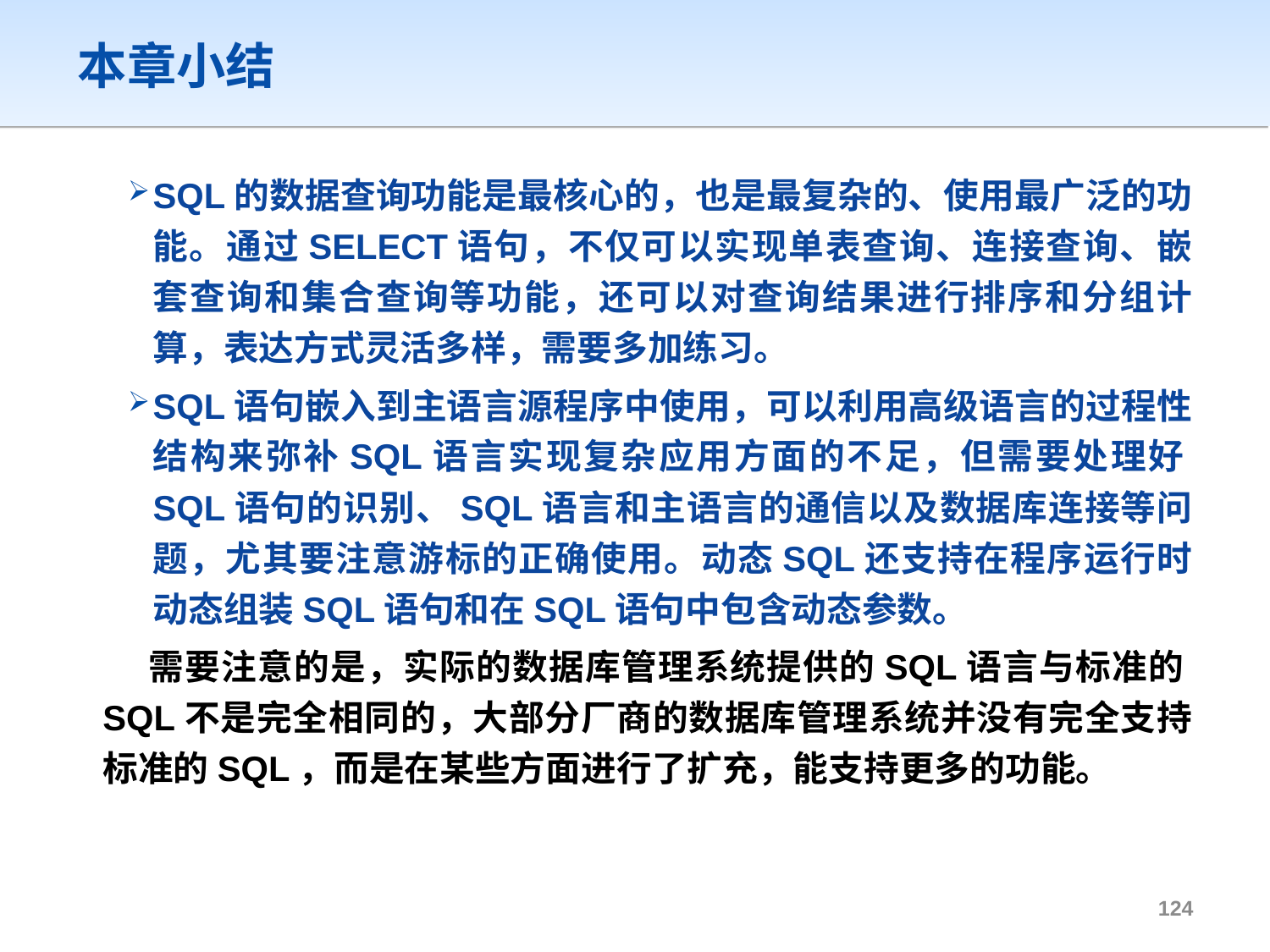

# 本章小结
SQL的数据查询功能是最核心的，也是最复杂的、使用最广泛的功能。通过SELECT语句，不仅可以实现单表查询、连接查询、嵌套查询和集合查询等功能，还可以对查询结果进行排序和分组计算，表达方式灵活多样，需要多加练习。
SQL语句嵌入到主语言源程序中使用，可以利用高级语言的过程性结构来弥补SQL语言实现复杂应用方面的不足，但需要处理好SQL语句的识别、SQL语言和主语言的通信以及数据库连接等问题，尤其要注意游标的正确使用。动态SQL还支持在程序运行时动态组装SQL语句和在SQL语句中包含动态参数。
	    需要注意的是，实际的数据库管理系统提供的SQL语言与标准的SQL不是完全相同的，大部分厂商的数据库管理系统并没有完全支持标准的SQL，而是在某些方面进行了扩充，能支持更多的功能。

124